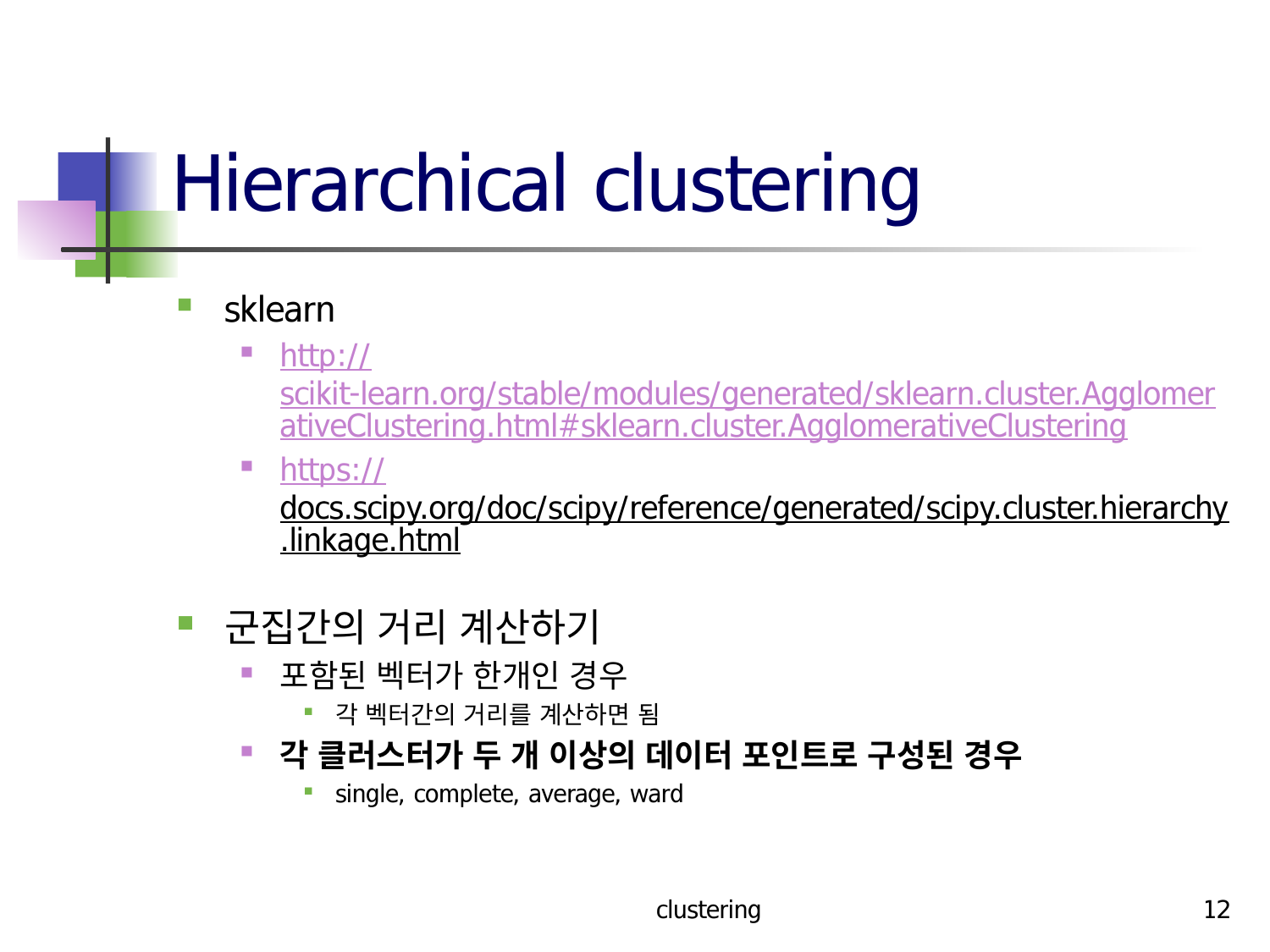

# Hierarchical clustering
sklearn
http://scikit-learn.org/stable/modules/generated/sklearn.cluster.AgglomerativeClustering.html#sklearn.cluster.AgglomerativeClustering
https://docs.scipy.org/doc/scipy/reference/generated/scipy.cluster.hierarchy.linkage.html
군집간의 거리 계산하기
포함된 벡터가 한개인 경우
각 벡터간의 거리를 계산하면 됨
각 클러스터가 두 개 이상의 데이터 포인트로 구성된 경우
single, complete, average, ward
clustering
12